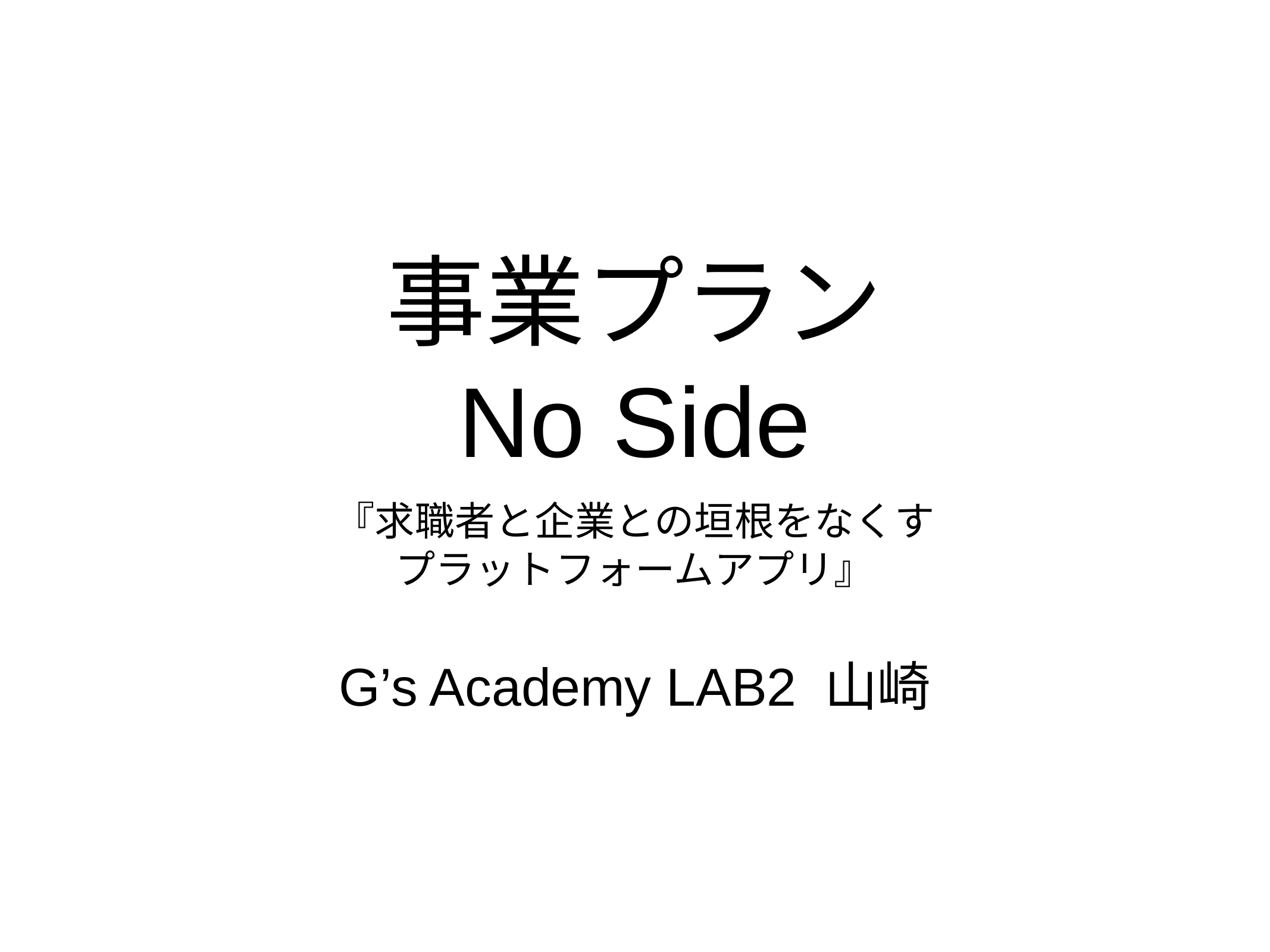

# 事業プラン
No Side
『求職者と企業との垣根をなくす
プラットフォームアプリ』
G’s Academy LAB2 山崎